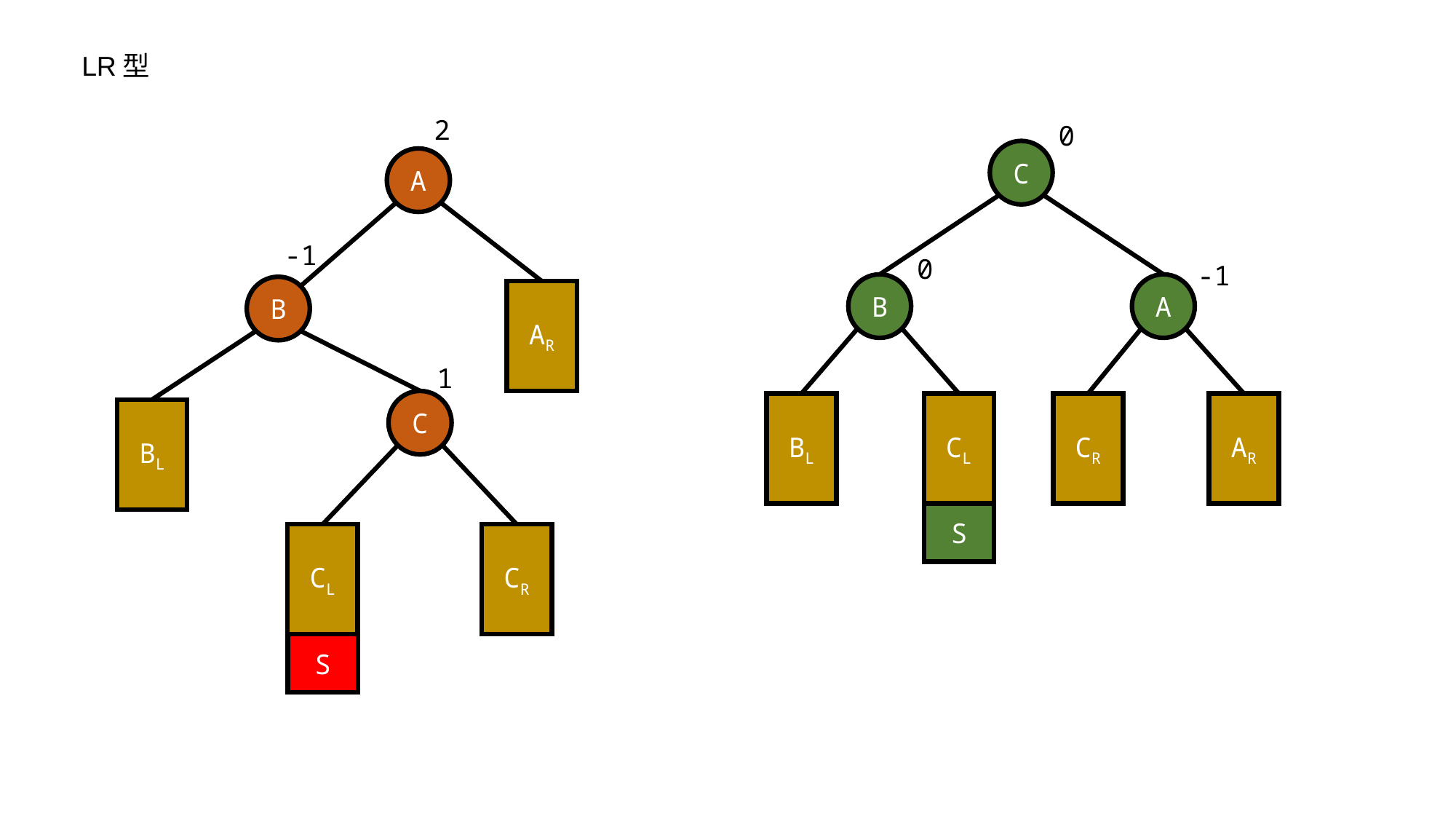

LR型
2
A
-1
B
AR
1
C
BL
CR
CL
S
0
C
0
-1
A
B
AR
CR
CL
BL
S